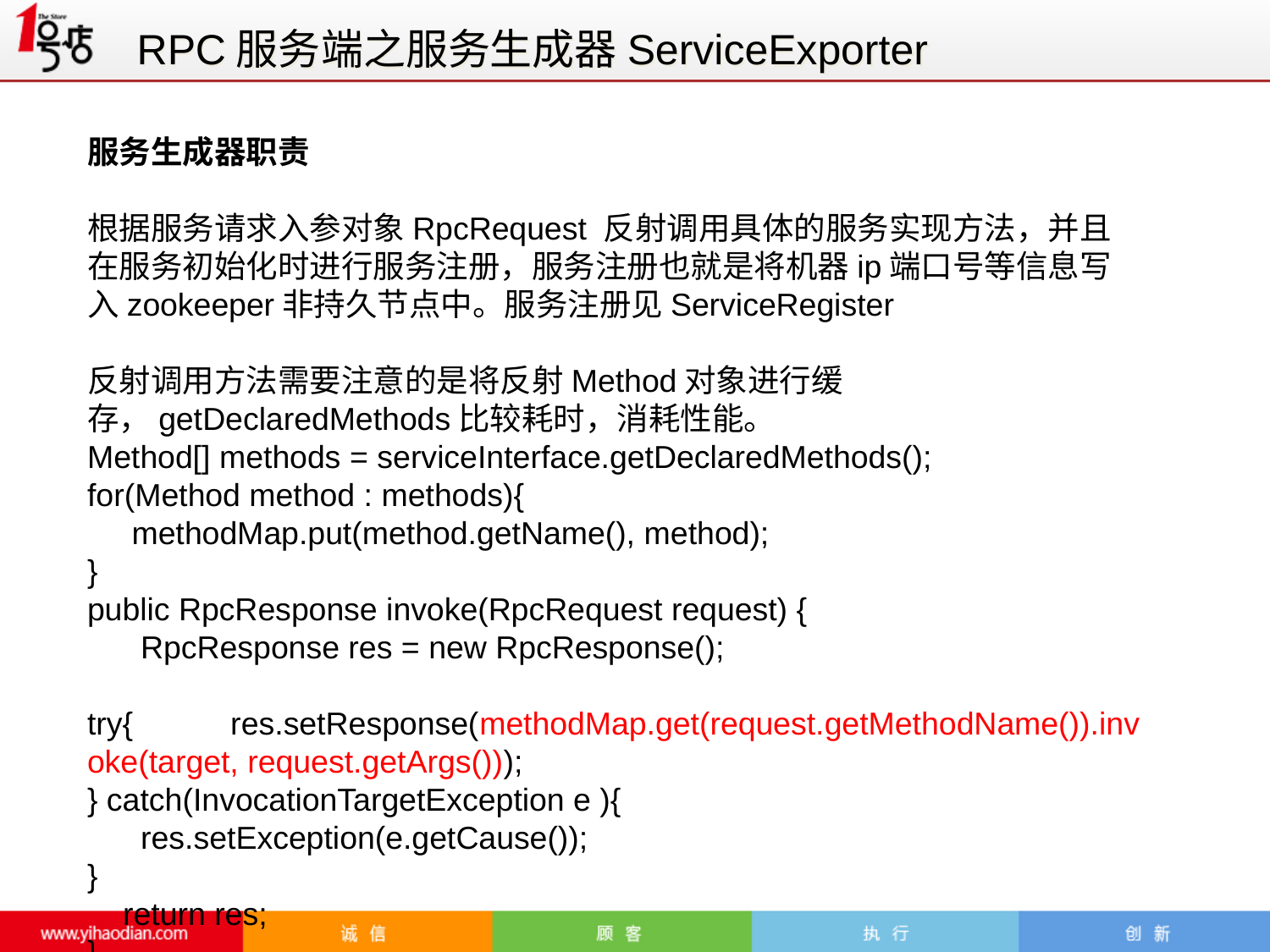

RPC服务端之服务生成器ServiceExporter
服务生成器职责

根据服务请求入参对象RpcRequest 反射调用具体的服务实现方法，并且在服务初始化时进行服务注册，服务注册也就是将机器ip端口号等信息写入zookeeper非持久节点中。服务注册见ServiceRegister

反射调用方法需要注意的是将反射Method对象进行缓存，getDeclaredMethods比较耗时，消耗性能。
Method[] methods = serviceInterface.getDeclaredMethods();
for(Method method : methods){
     methodMap.put(method.getName(), method);
}
public RpcResponse invoke(RpcRequest request) {
      RpcResponse res = new RpcResponse();
      try{           res.setResponse(methodMap.get(request.getMethodName()).invoke(target, request.getArgs()));
} catch(InvocationTargetException e ){
      res.setException(e.getCause());
}
    return res;
}